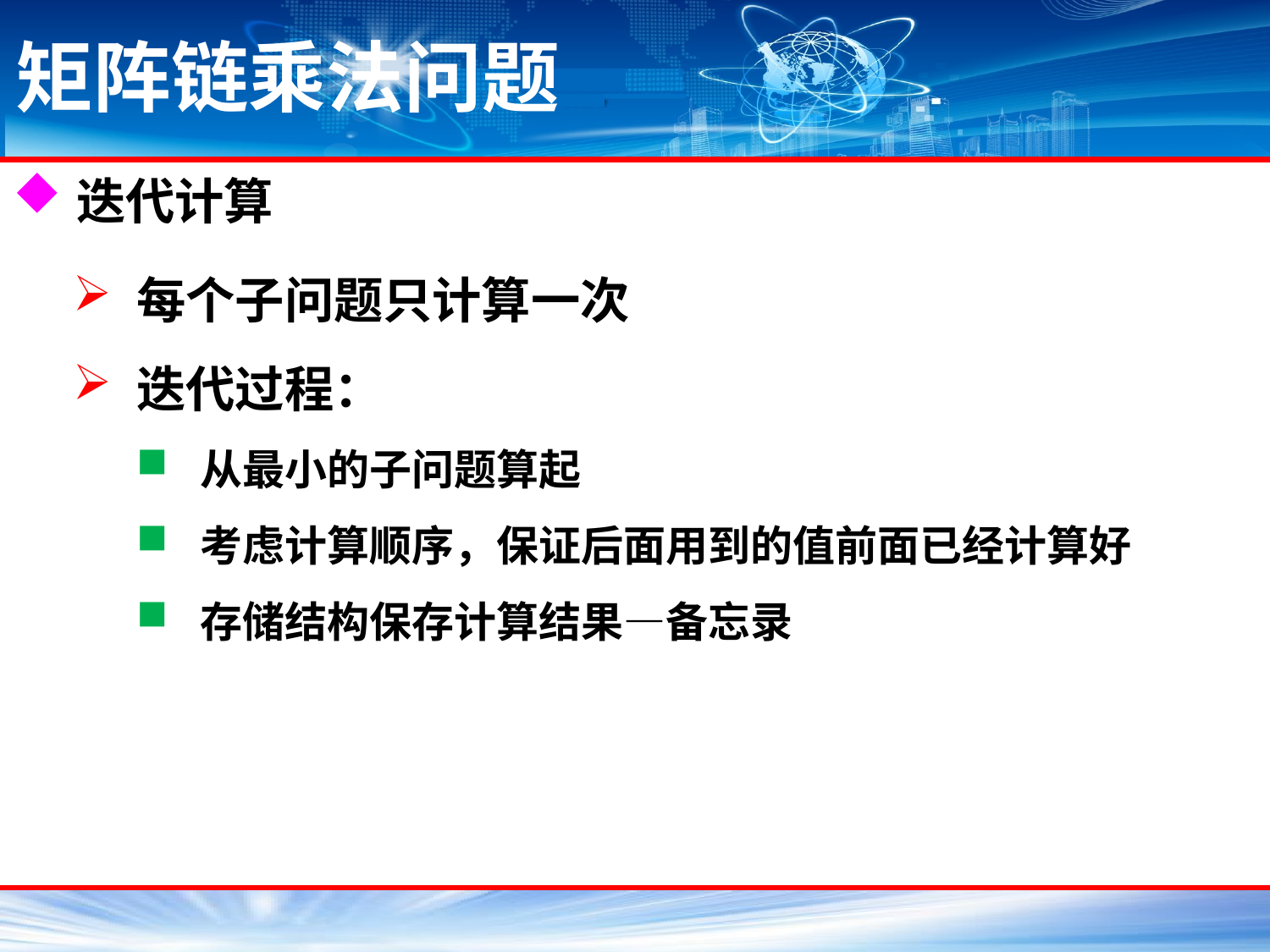

# 矩阵链乘法问题
迭代计算
每个子问题只计算一次
迭代过程：
从最小的子问题算起
考虑计算顺序，保证后面用到的值前面已经计算好
存储结构保存计算结果—备忘录